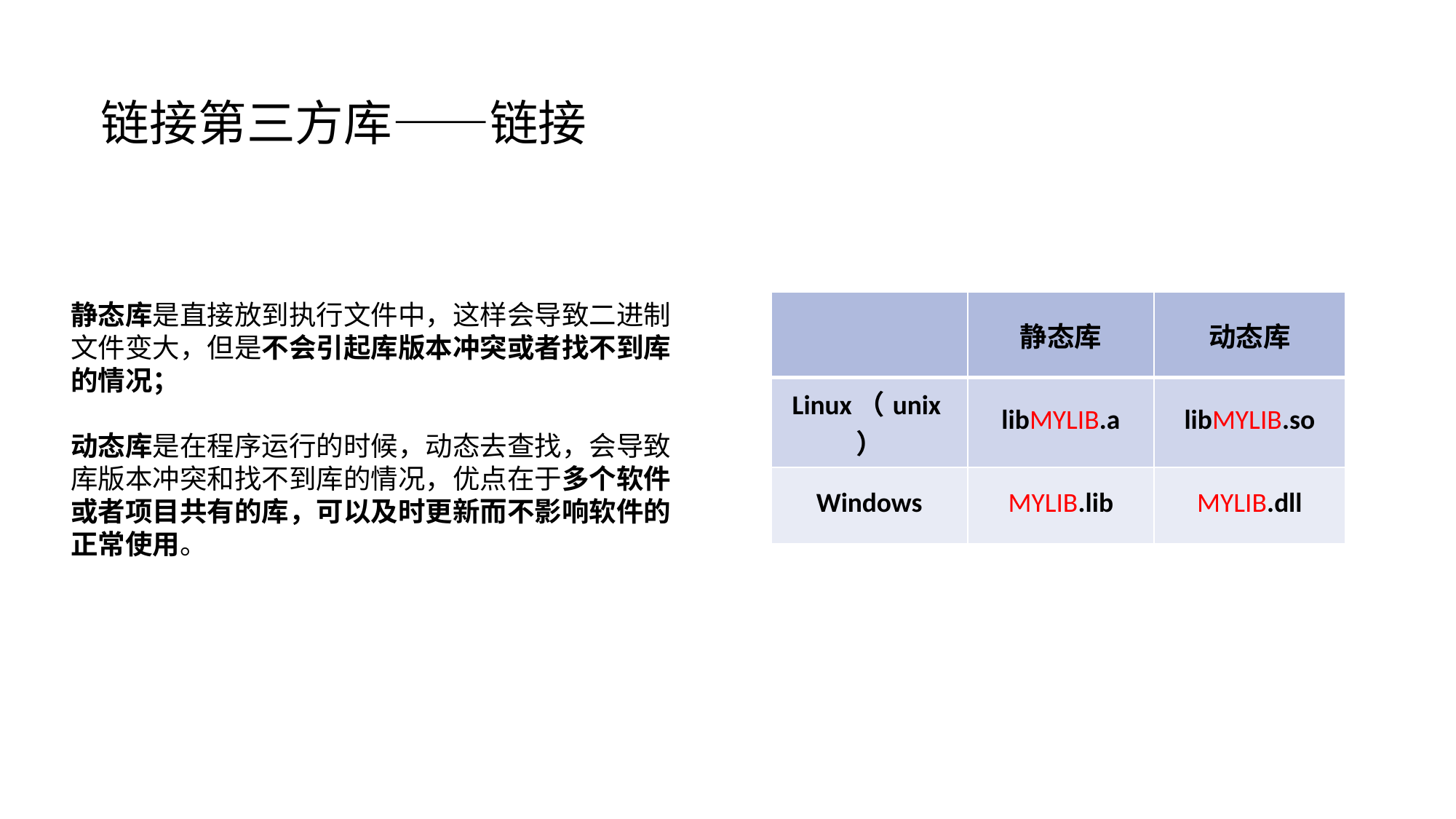

链接第三方库——链接
静态库是直接放到执行文件中，这样会导致二进制文件变大，但是不会引起库版本冲突或者找不到库的情况；

动态库是在程序运行的时候，动态去查找，会导致库版本冲突和找不到库的情况，优点在于多个软件或者项目共有的库，可以及时更新而不影响软件的正常使用。
|  | 静态库 | 动态库 |
| --- | --- | --- |
| Linux（unix） | libMYLIB.a | libMYLIB.so |
| Windows | MYLIB.lib | MYLIB.dll |